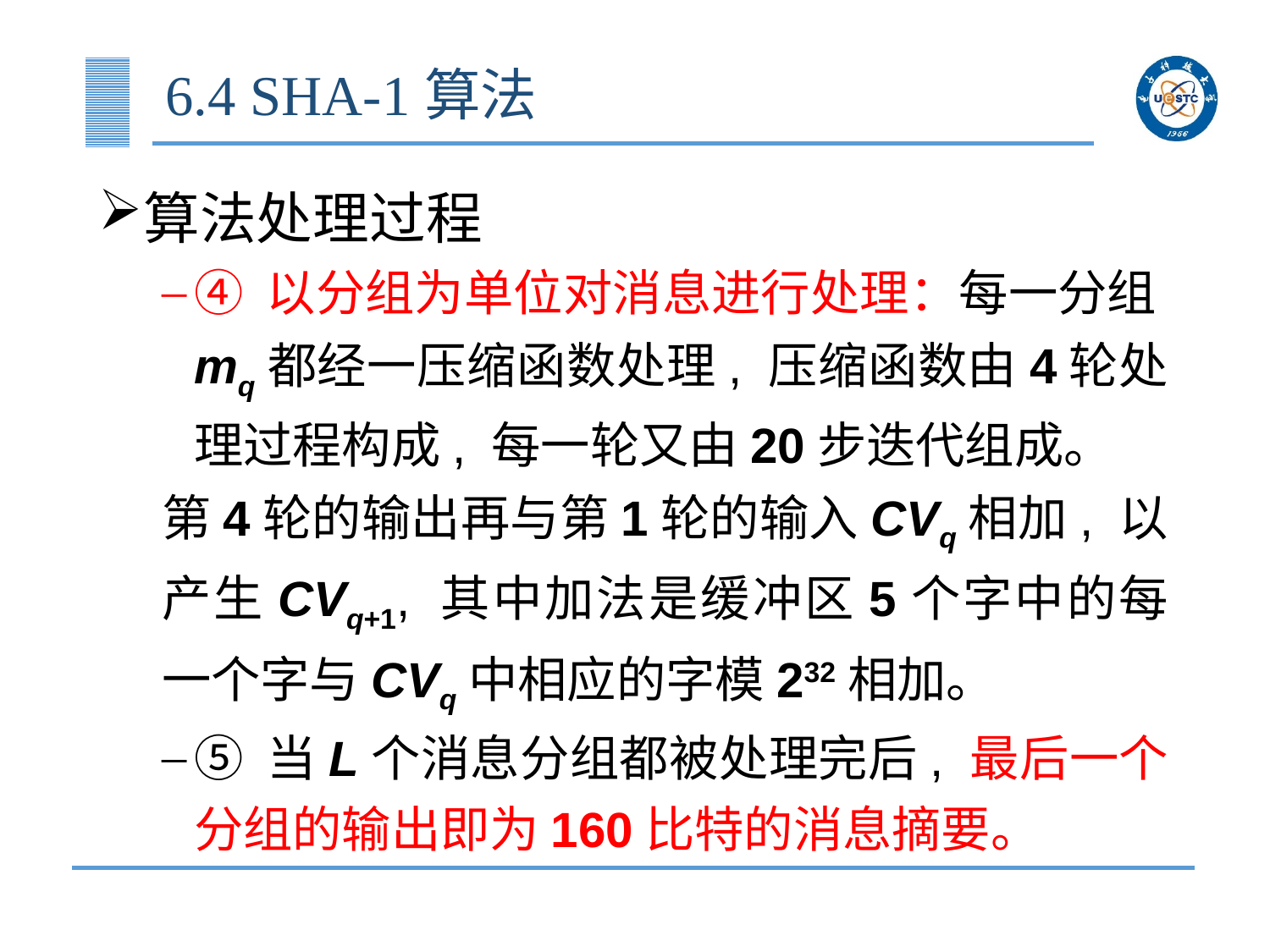

# 6.4 SHA-1算法
算法处理过程
④ 以分组为单位对消息进行处理：每一分组mq都经一压缩函数处理, 压缩函数由4轮处理过程构成, 每一轮又由20步迭代组成。
第4轮的输出再与第1轮的输入CVq相加, 以产生CVq+1, 其中加法是缓冲区5个字中的每一个字与CVq中相应的字模232相加。
⑤ 当L个消息分组都被处理完后, 最后一个分组的输出即为160比特的消息摘要。